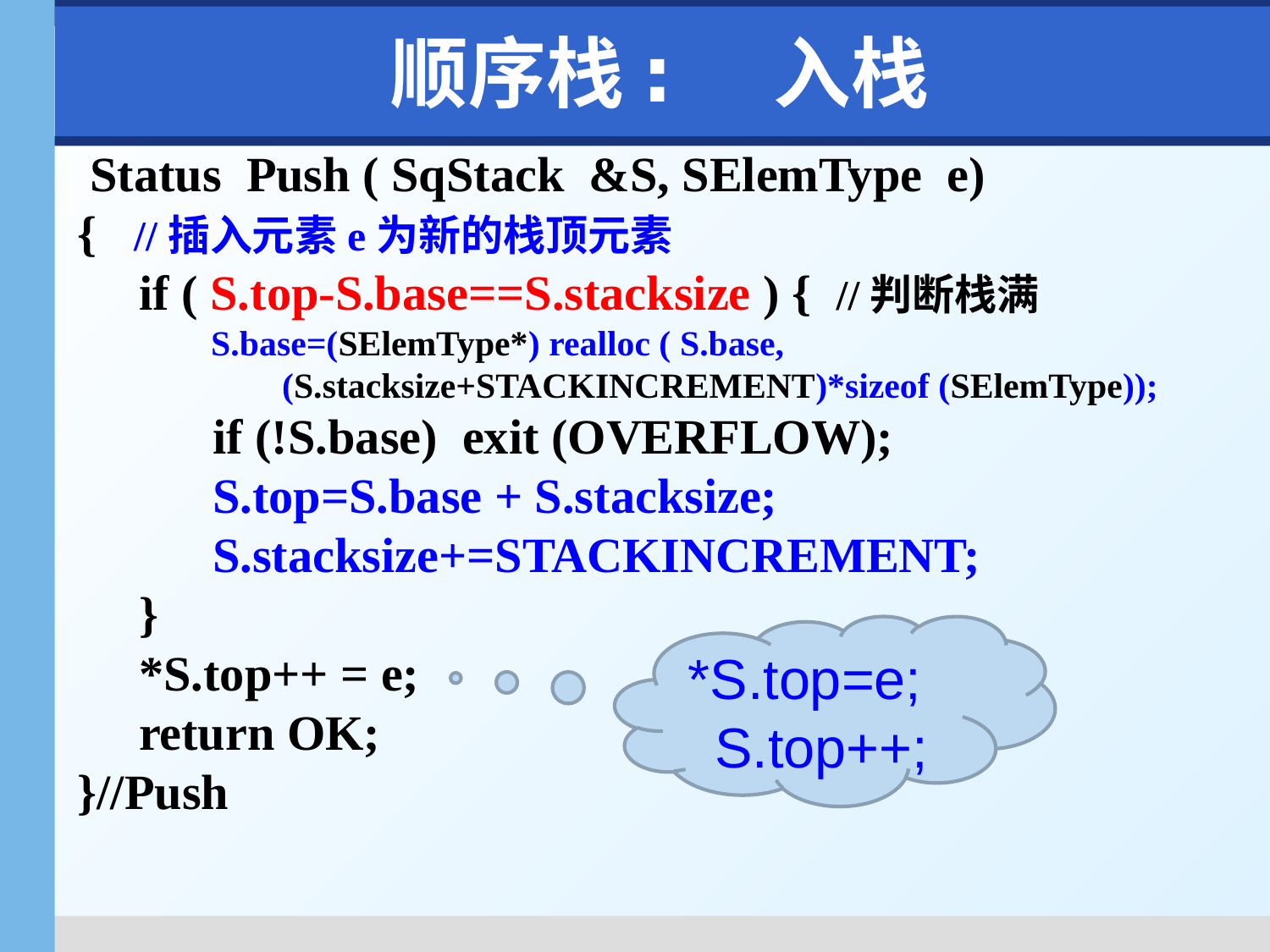

# 顺序栈:   入栈
 Status  Push ( SqStack  &S, SElemType  e)
{   //插入元素e为新的栈顶元素
     if ( S.top-S.base==S.stacksize ) {  //判断栈满
               S.base=(SElemType*) realloc ( S.base,
                       (S.stacksize+STACKINCREMENT)*sizeof (SElemType));
           if (!S.base)  exit (OVERFLOW);
           S.top=S.base + S.stacksize;
           S.stacksize+=STACKINCREMENT;
     }
     *S.top++ = e;
     return OK;
}//Push
*S.top=e;
   S.top++;